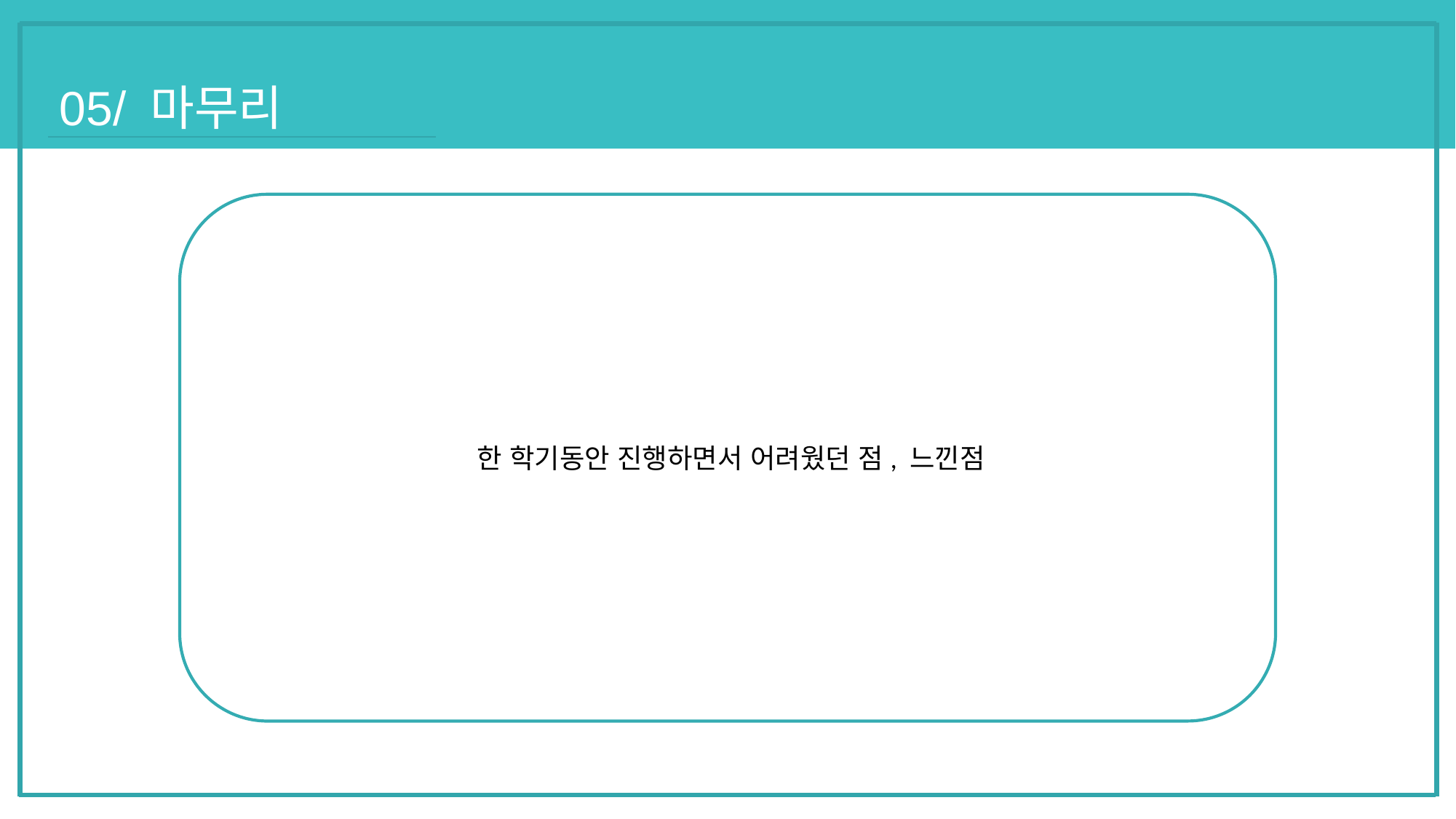

05/ 마무리

 한 학기동안 진행하면서 어려웠던 점, 느낀점